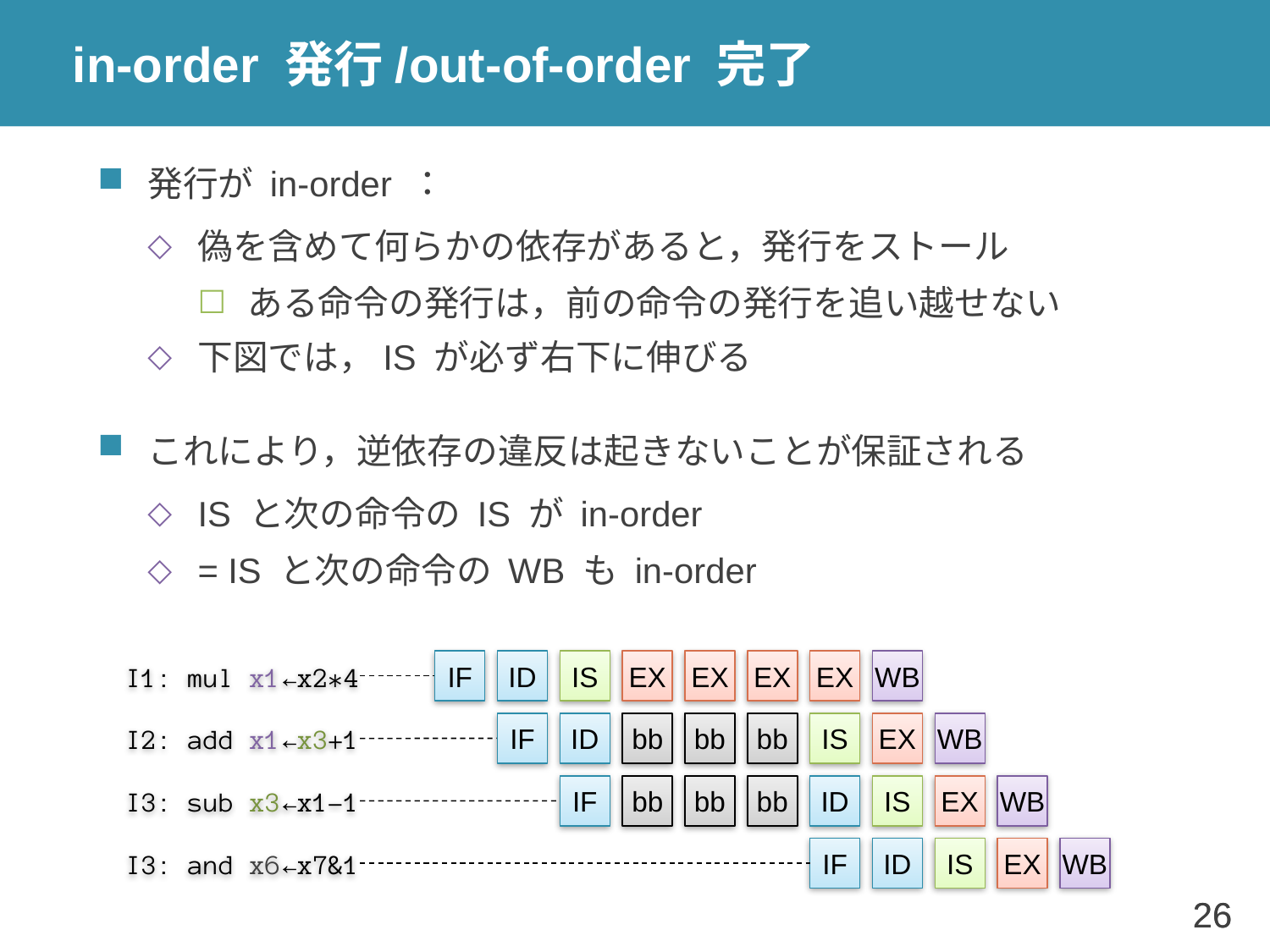

# in-order 発行/out-of-order 完了
発行が in-order ：
偽を含めて何らかの依存があると，発行をストール
ある命令の発行は，前の命令の発行を追い越せない
下図では，IS が必ず右下に伸びる
これにより，逆依存の違反は起きないことが保証される
IS と次の命令の IS が in-order
= IS と次の命令の WB も in-order
I1: mul x1←x2*4
IF
ID
IS
EX
EX
EX
EX
WB
I2: add x1←x3+1
IF
ID
bb
bb
bb
IS
EX
WB
I3: sub x3←x1-1
IF
bb
bb
bb
ID
IS
EX
WB
I3: and x6←x7&1
IF
ID
IS
EX
WB